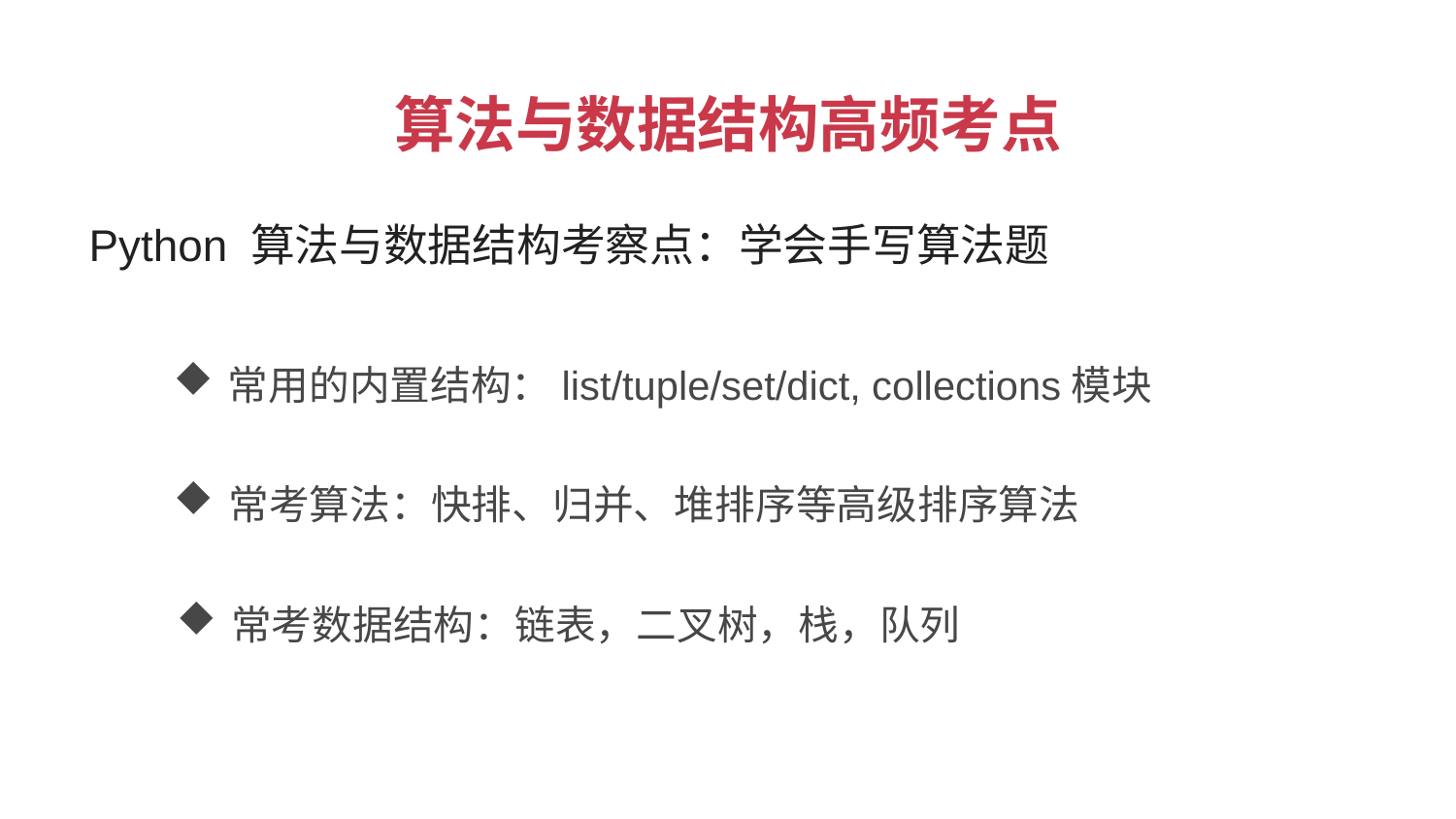

算法与数据结构高频考点
Python 算法与数据结构考察点：学会手写算法题
常用的内置结构：list/tuple/set/dict, collections模块
常考算法：快排、归并、堆排序等高级排序算法
常考数据结构：链表，二叉树，栈，队列